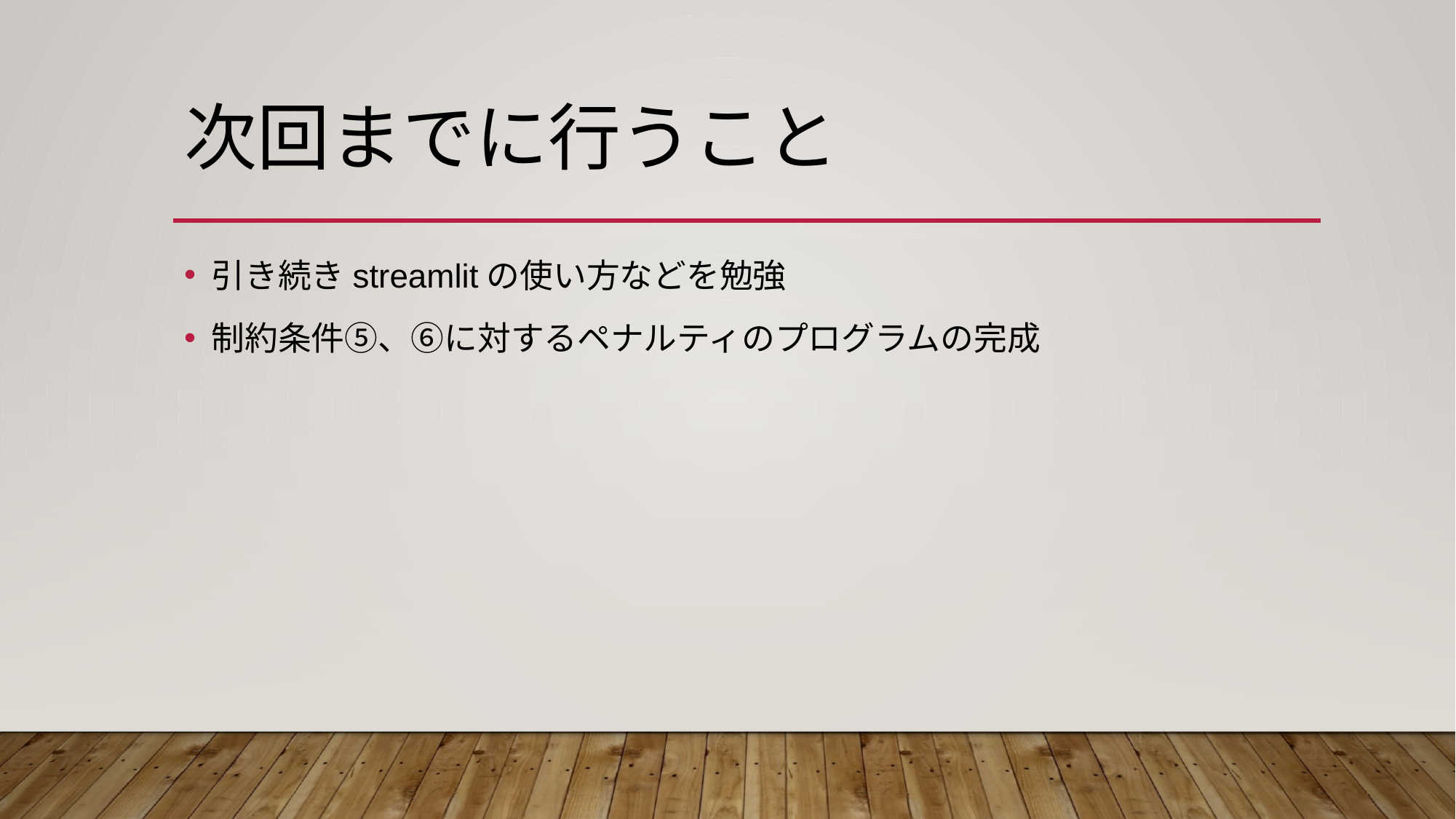

# 次回までに行うこと
引き続きstreamlitの使い方などを勉強
制約条件⑤、⑥に対するペナルティのプログラムの完成